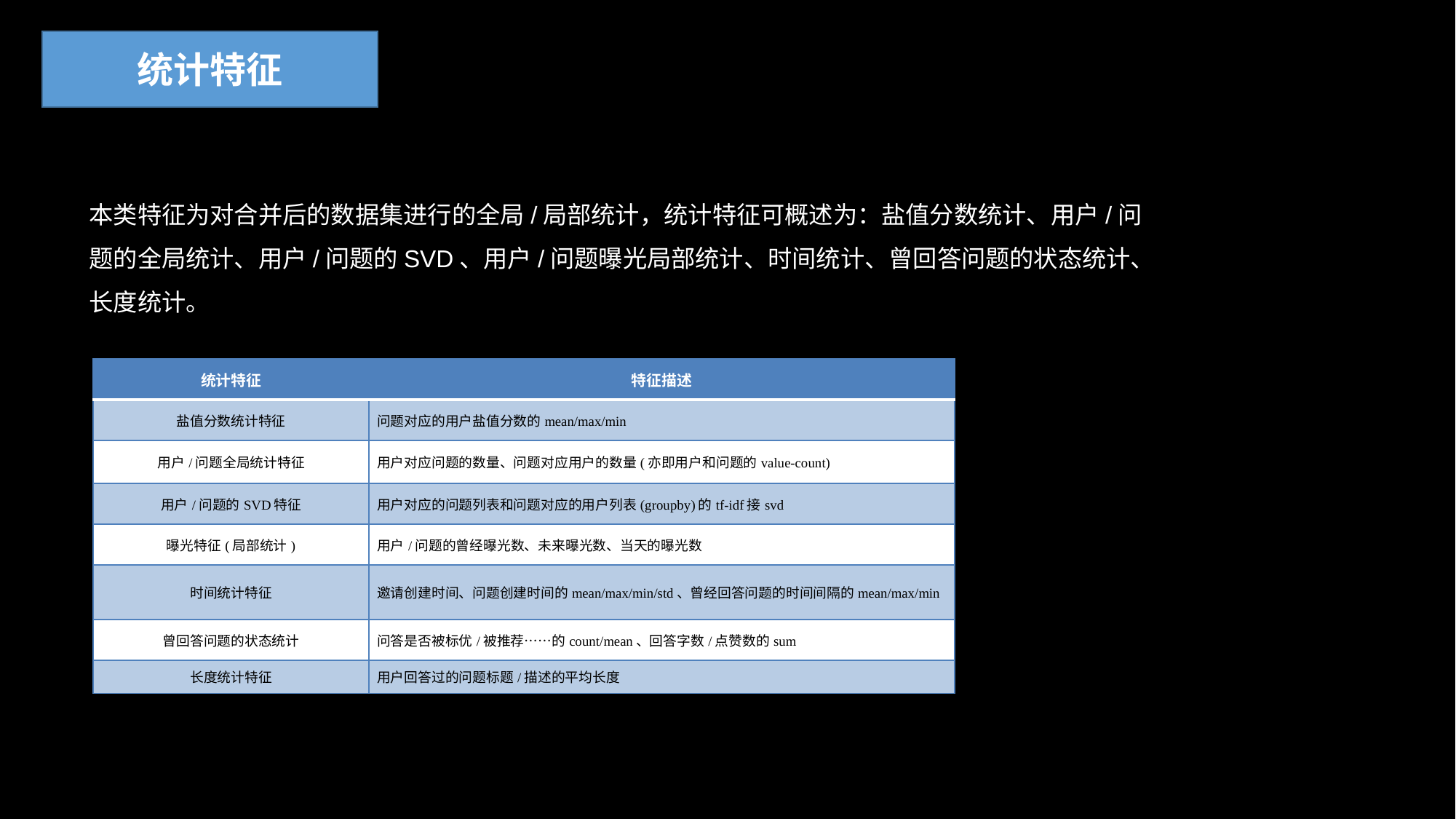

统计特征
本类特征为对合并后的数据集进行的全局/局部统计，统计特征可概述为：盐值分数统计、用户/问题的全局统计、用户/问题的SVD、用户/问题曝光局部统计、时间统计、曾回答问题的状态统计、长度统计。
| 统计特征 | 特征描述 |
| --- | --- |
| 盐值分数统计特征 | 问题对应的用户盐值分数的mean/max/min |
| 用户/问题全局统计特征 | 用户对应问题的数量、问题对应用户的数量(亦即用户和问题的value-count) |
| 用户/问题的SVD特征 | 用户对应的问题列表和问题对应的用户列表(groupby)的tf-idf接svd |
| 曝光特征(局部统计) | 用户/问题的曾经曝光数、未来曝光数、当天的曝光数 |
| 时间统计特征 | 邀请创建时间、问题创建时间的mean/max/min/std、曾经回答问题的时间间隔的mean/max/min |
| 曾回答问题的状态统计 | 问答是否被标优/被推荐……的count/mean、回答字数/点赞数的sum |
| 长度统计特征 | 用户回答过的问题标题/描述的平均长度 |